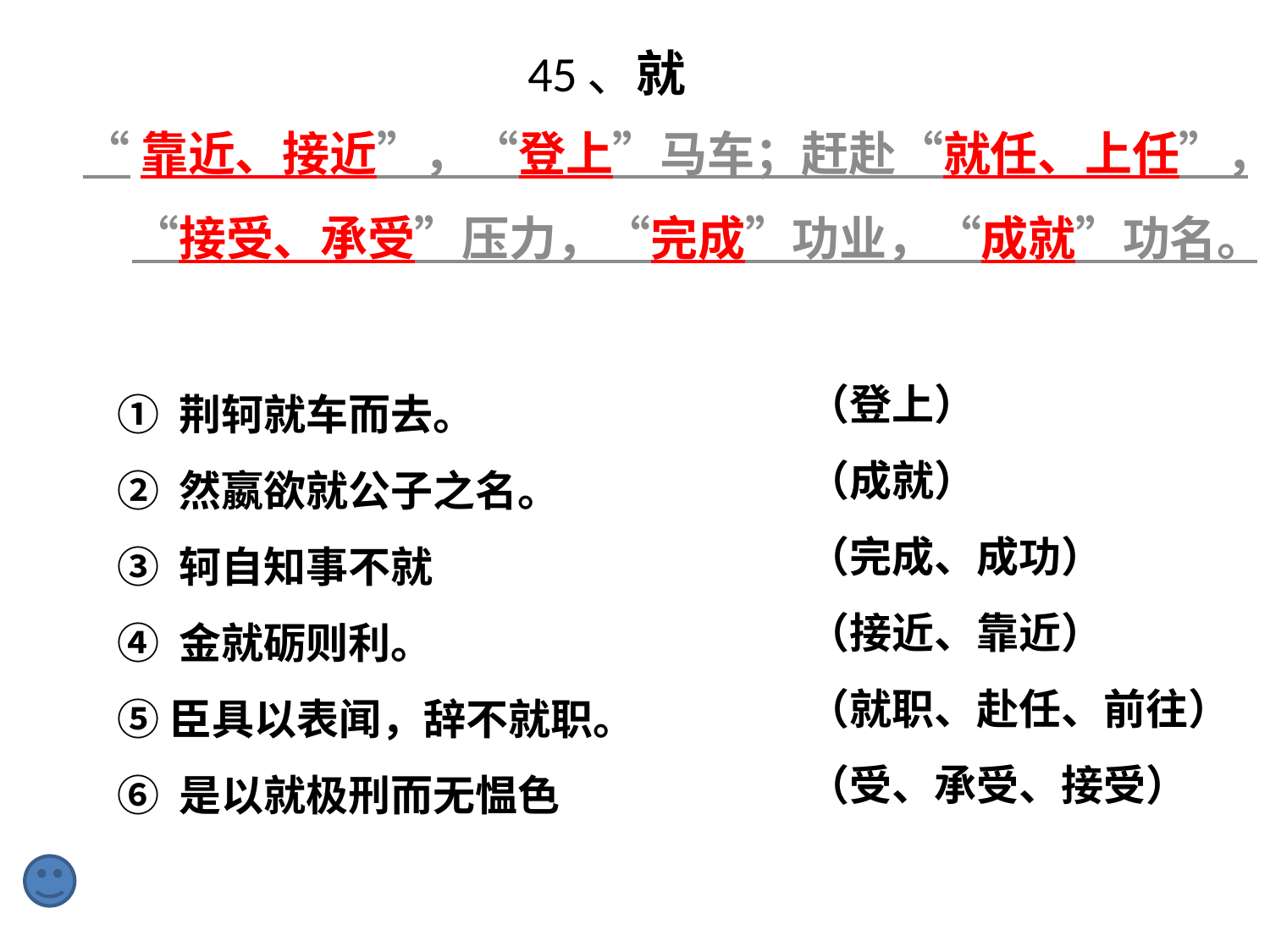

# 45、就
“靠近、接近”，“登上”马车；赶赴“就任、上任”，“接受、承受”压力，“完成”功业，“成就”功名。
（登上）
（成就）
（完成、成功）
（接近、靠近）
（就职、赴任、前往）
（受、承受、接受）

① 荆轲就车而去。
② 然嬴欲就公子之名。
③ 轲自知事不就
④ 金就砺则利。
⑤臣具以表闻，辞不就职。
⑥ 是以就极刑而无愠色